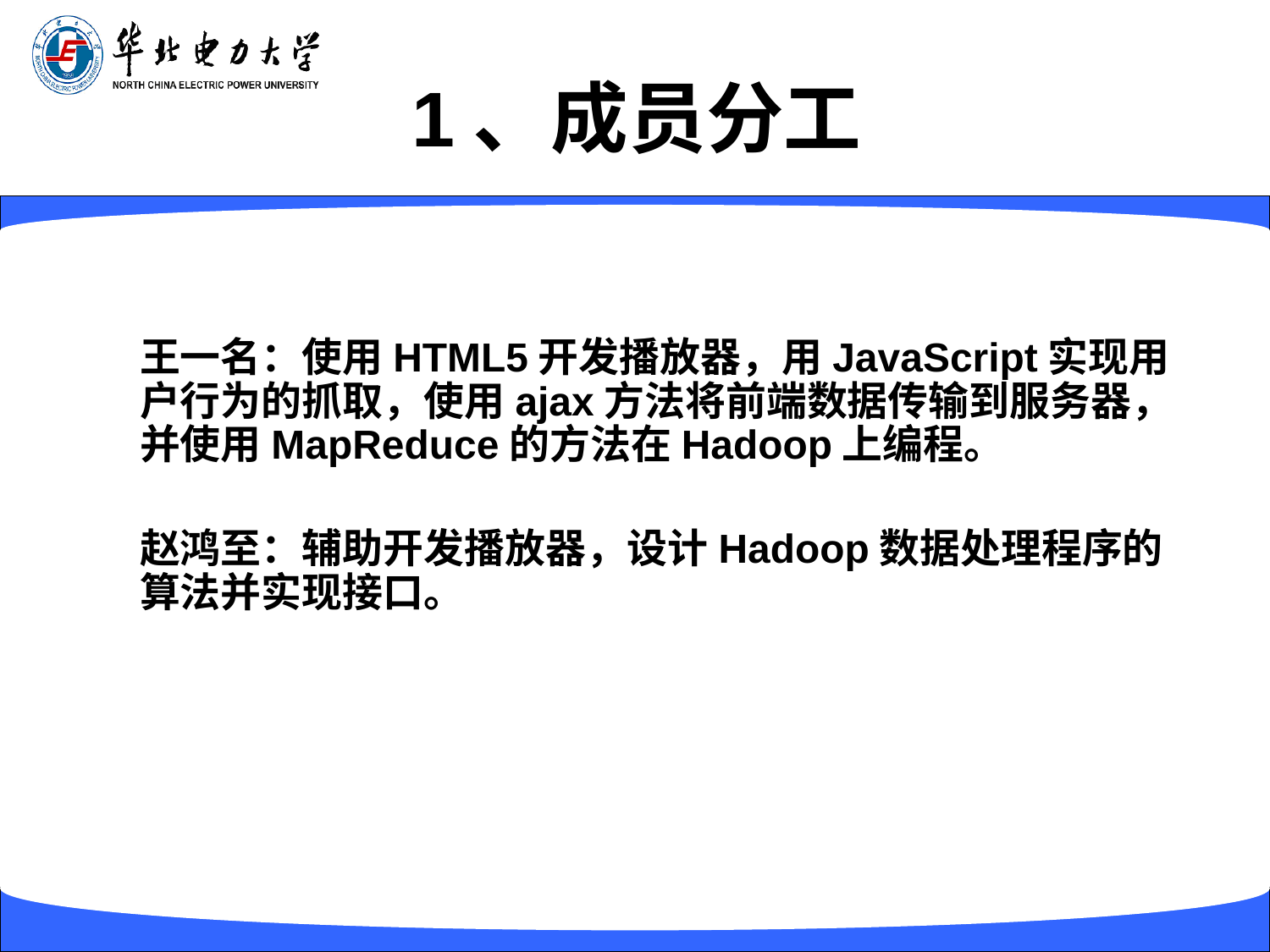

# 1、成员分工

王一名：使用HTML5开发播放器，用JavaScript实现用户行为的抓取，使用ajax方法将前端数据传输到服务器，并使用MapReduce的方法在Hadoop上编程。

赵鸿至：辅助开发播放器，设计Hadoop数据处理程序的算法并实现接口。
4